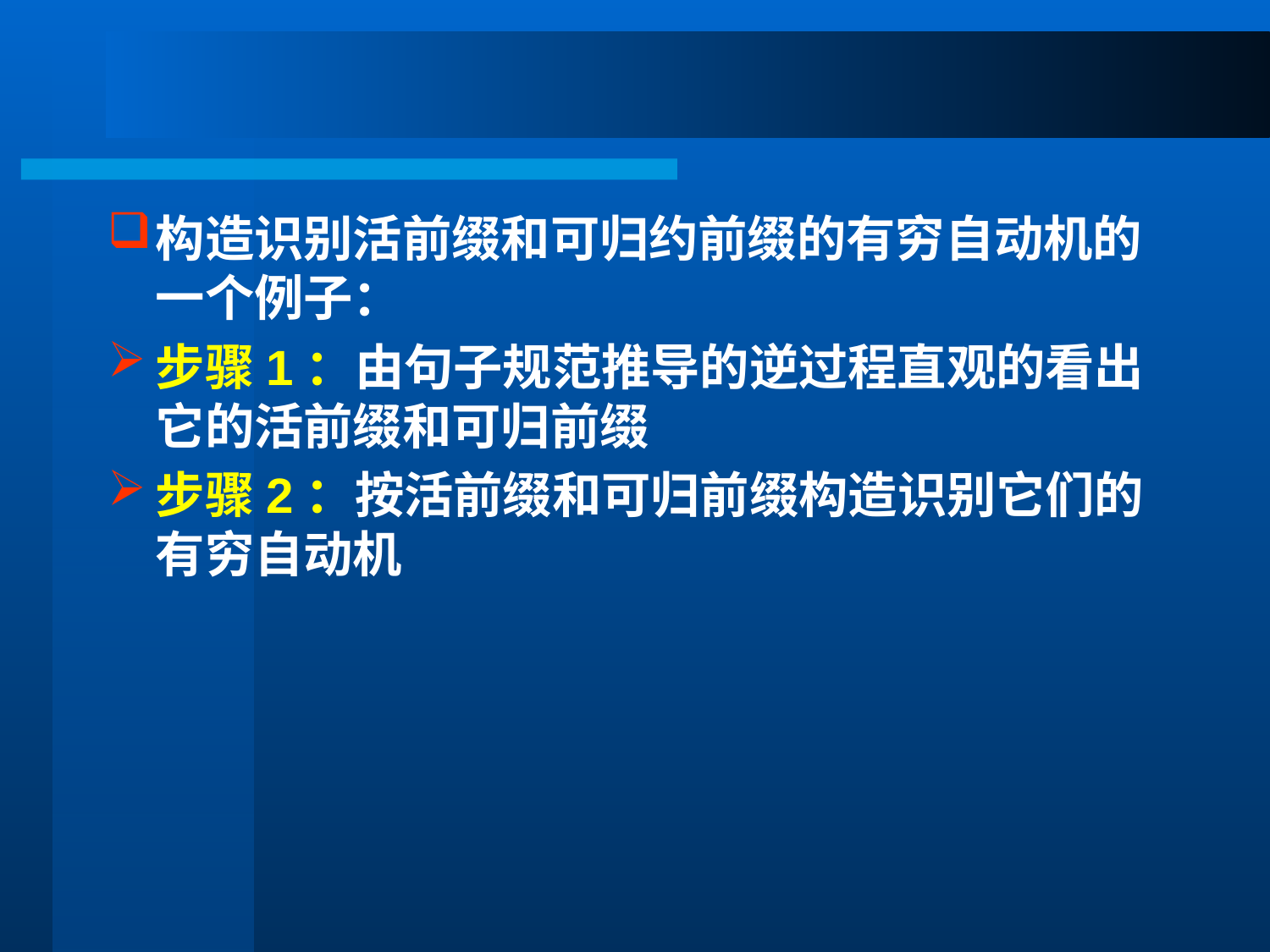

#
构造识别活前缀和可归约前缀的有穷自动机的一个例子：
步骤1：由句子规范推导的逆过程直观的看出它的活前缀和可归前缀
步骤2：按活前缀和可归前缀构造识别它们的有穷自动机